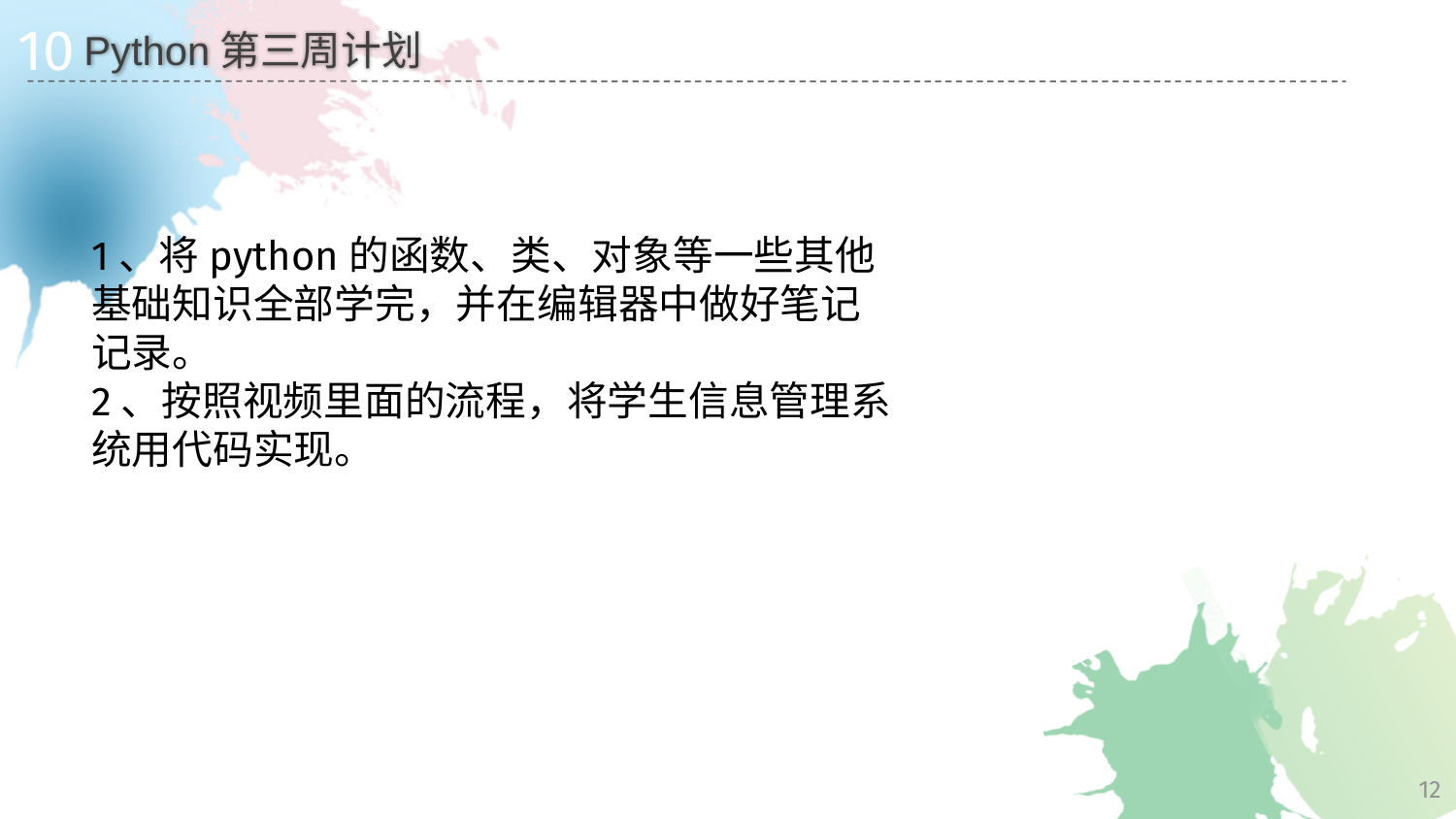

10
Python第三周计划
1、将python的函数、类、对象等一些其他基础知识全部学完，并在编辑器中做好笔记记录。
2、按照视频里面的流程，将学生信息管理系统用代码实现。
12